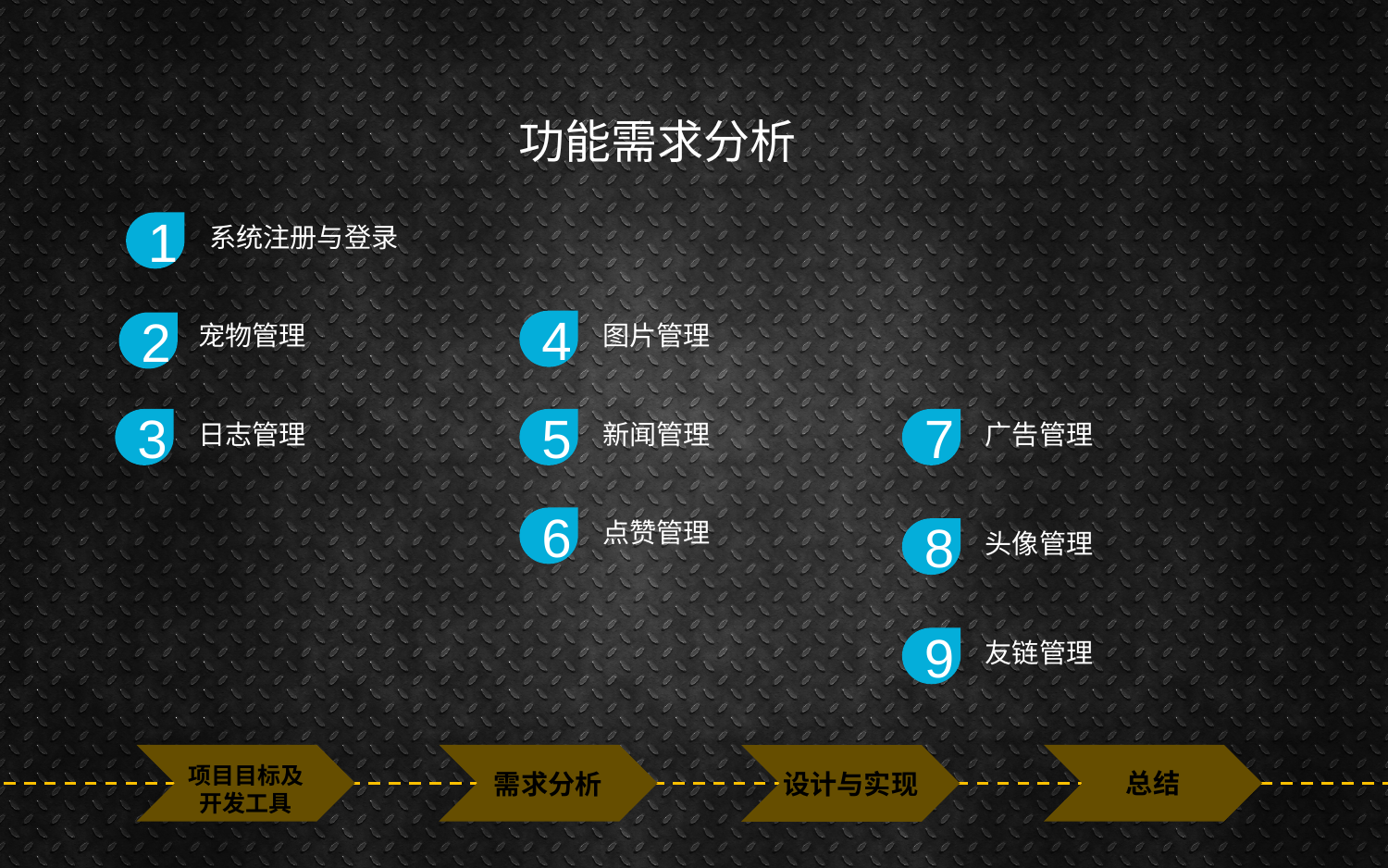

功能需求分析
1
系统注册与登录
4
2
宠物管理
图片管理
3
5
7
日志管理
新闻管理
广告管理
6
点赞管理
8
头像管理
9
友链管理

项目目标及
开发工具
总结
需求分析
设计与实现